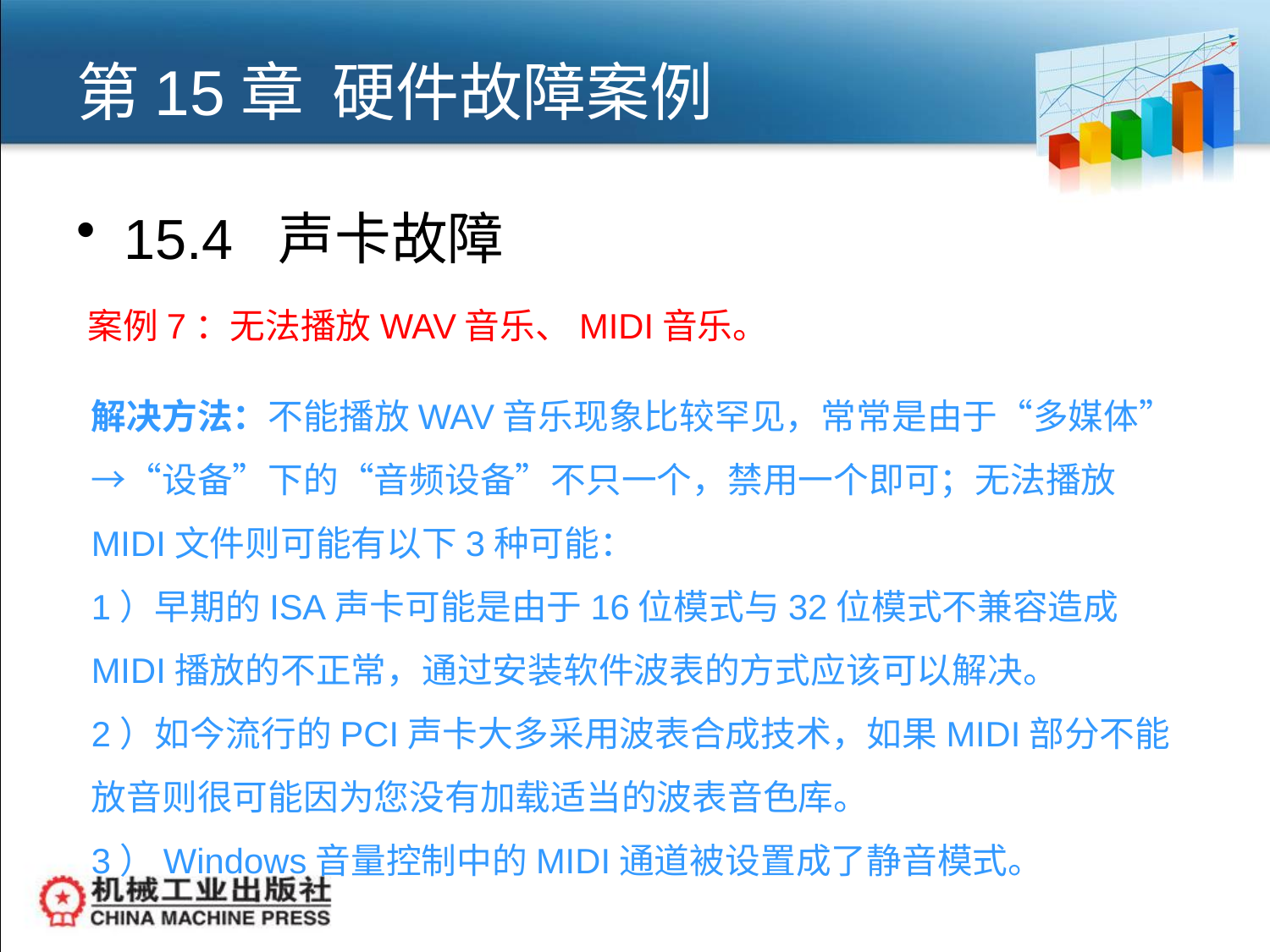

# 第15章  硬件故障案例
15.4  声卡故障
案例7：无法播放WAV音乐、MIDI音乐。
解决方法：不能播放WAV音乐现象比较罕见，常常是由于“多媒体”→“设备”下的“音频设备”不只一个，禁用一个即可；无法播放MIDI文件则可能有以下3种可能：
1）早期的ISA声卡可能是由于16位模式与32位模式不兼容造成MIDI播放的不正常，通过安装软件波表的方式应该可以解决。
2）如今流行的PCI声卡大多采用波表合成技术，如果MIDI部分不能放音则很可能因为您没有加载适当的波表音色库。
3）Windows音量控制中的MIDI通道被设置成了静音模式。